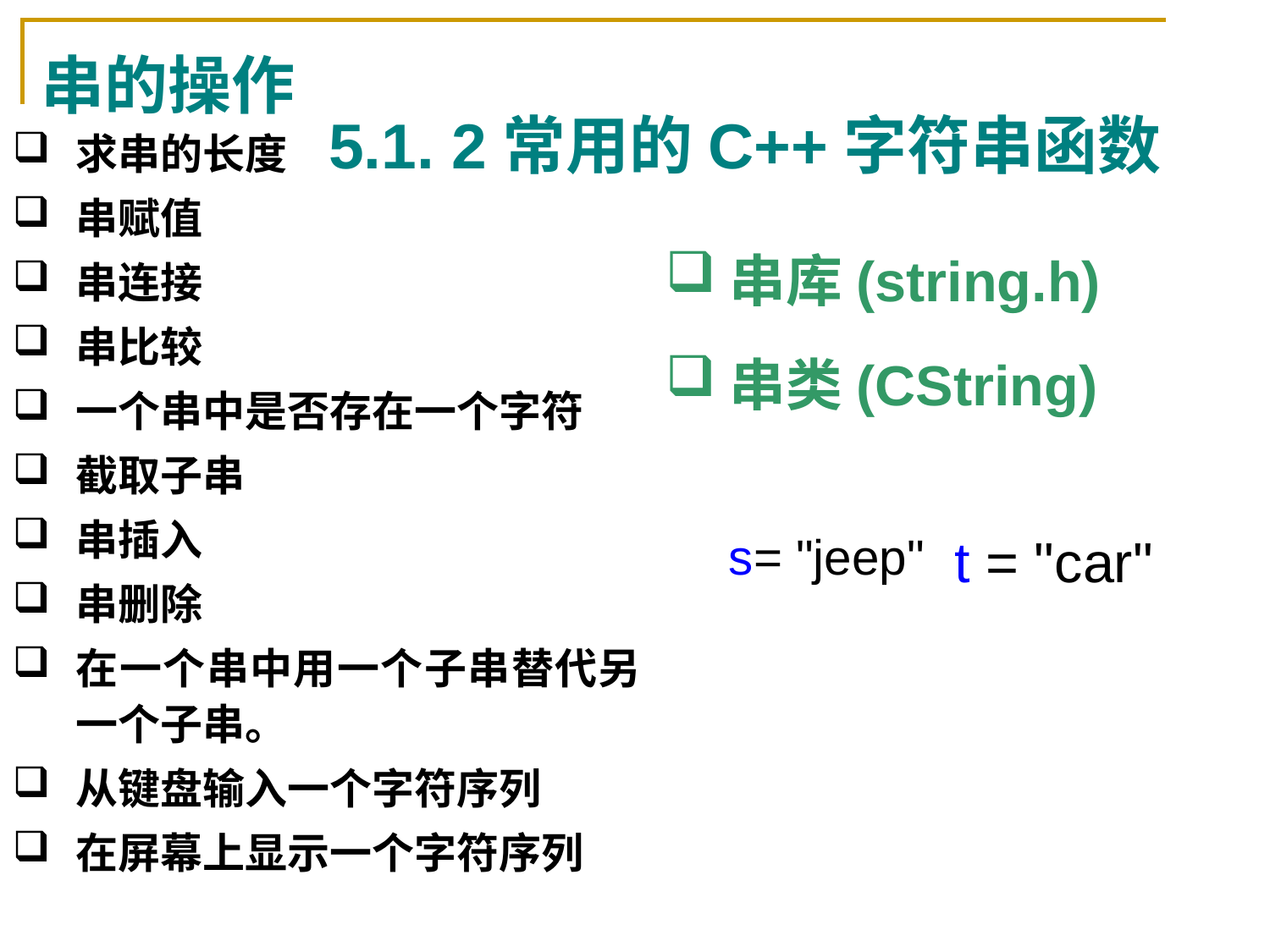

# 串的操作
5.1. 2常用的C++字符串函数
求串的长度
串赋值
串连接
串比较
一个串中是否存在一个字符
截取子串
串插入
串删除
在一个串中用一个子串替代另一个子串。
从键盘输入一个字符序列
在屏幕上显示一个字符序列

串库(string.h)
串类(CString)
s= "jeep"
t = "car"